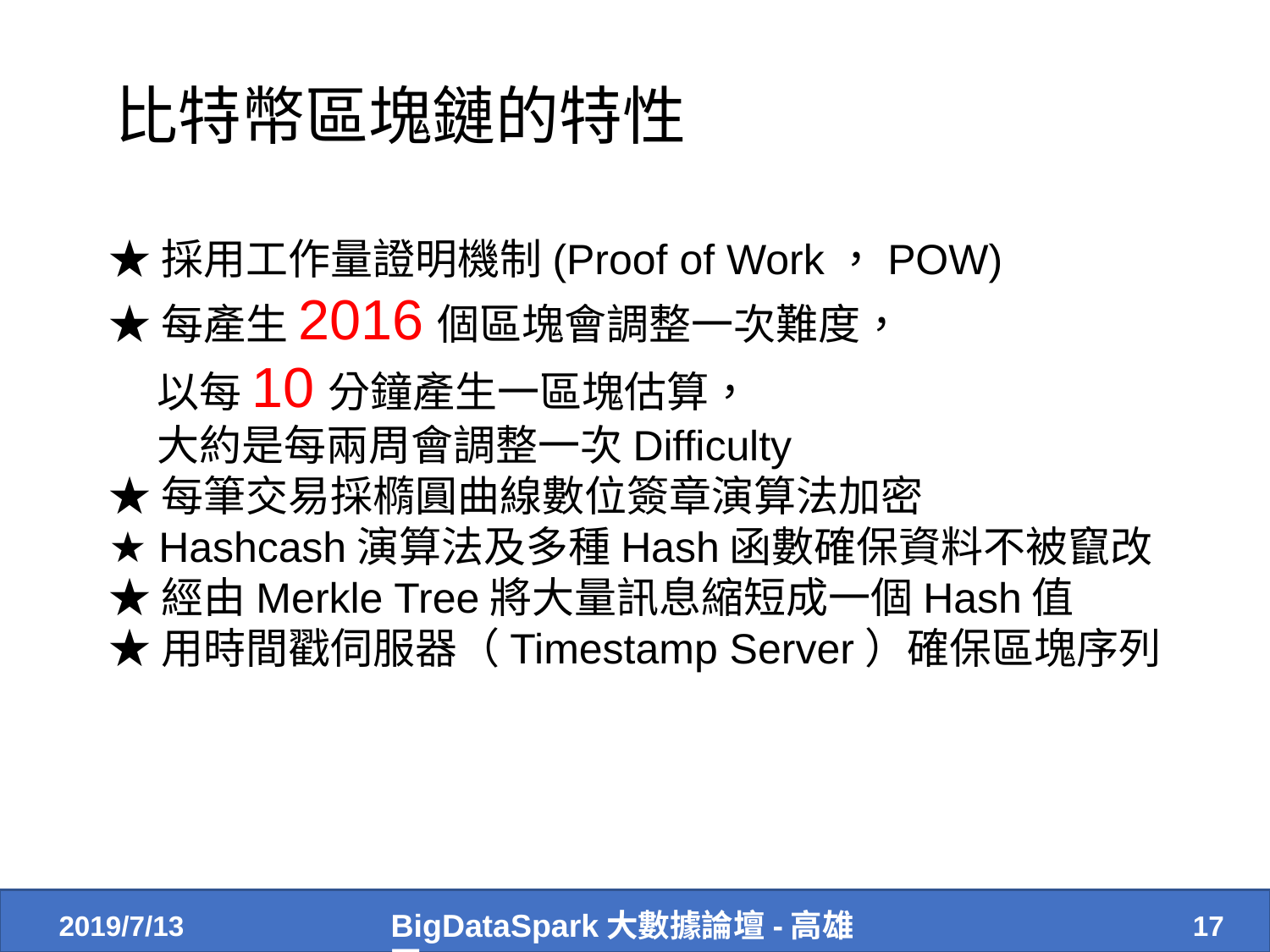

比特幣區塊鏈的特性
★採用工作量證明機制(Proof of Work，POW)
★每產生2016個區塊會調整一次難度，
    以每10分鐘產生一區塊估算，
    大約是每兩周會調整一次Difficulty
★每筆交易採橢圓曲線數位簽章演算法加密
★ Hashcash演算法及多種Hash函數確保資料不被竄改
★經由Merkle Tree將大量訊息縮短成一個Hash值
★用時間戳伺服器（Timestamp Server）確保區塊序列
17
2019/7/13